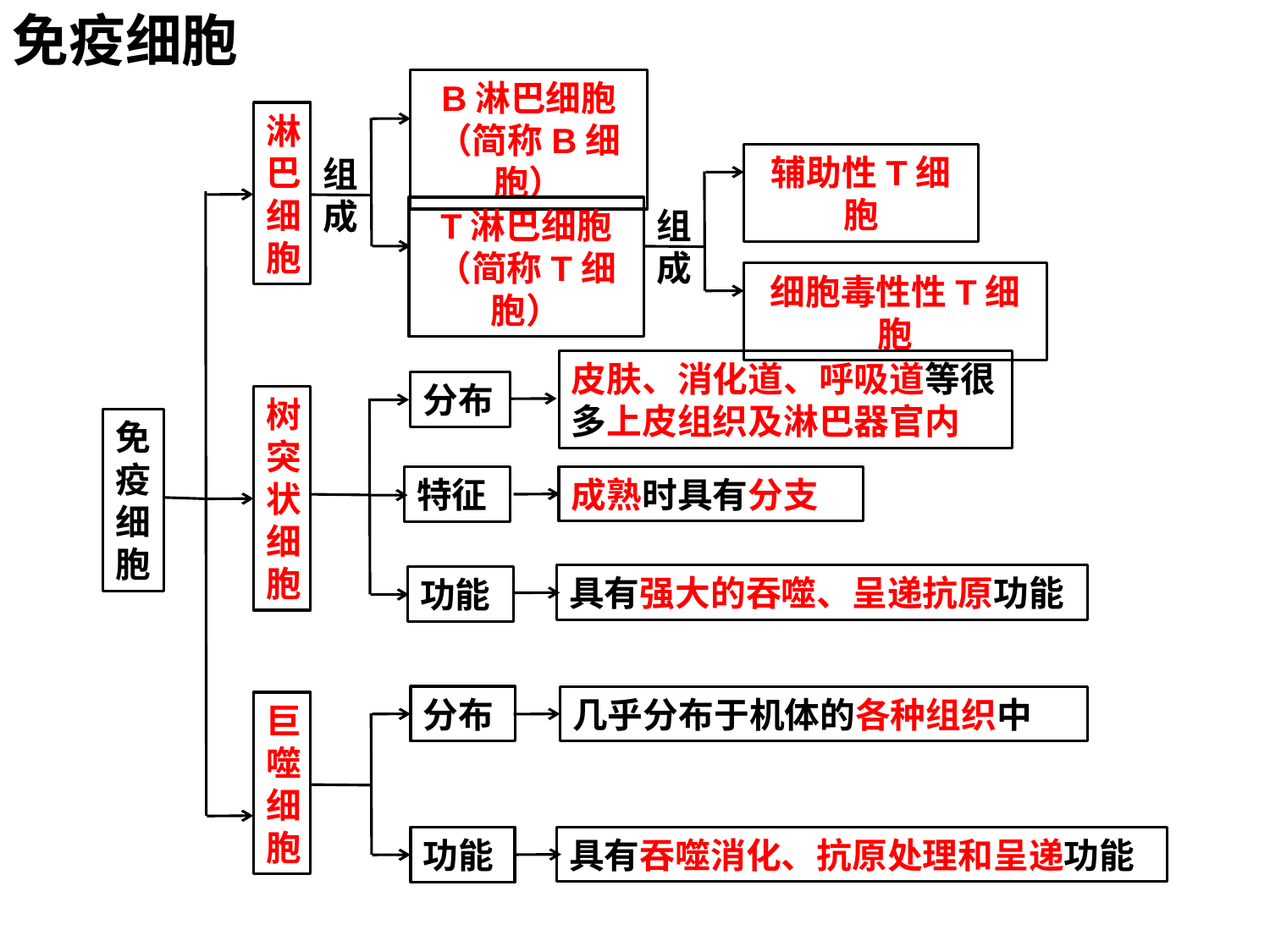

免疫细胞
B淋巴细胞（简称B细胞）
淋巴细胞
组成
辅助性T细胞
组成
T淋巴细胞（简称T细胞）
细胞毒性性T细胞
皮肤、消化道、呼吸道等很多上皮组织及淋巴器官内
分布
树突状细胞
免疫细胞
成熟时具有分支
特征
具有强大的吞噬、呈递抗原功能
功能
分布
几乎分布于机体的各种组织中
巨噬细胞
具有吞噬消化、抗原处理和呈递功能
功能